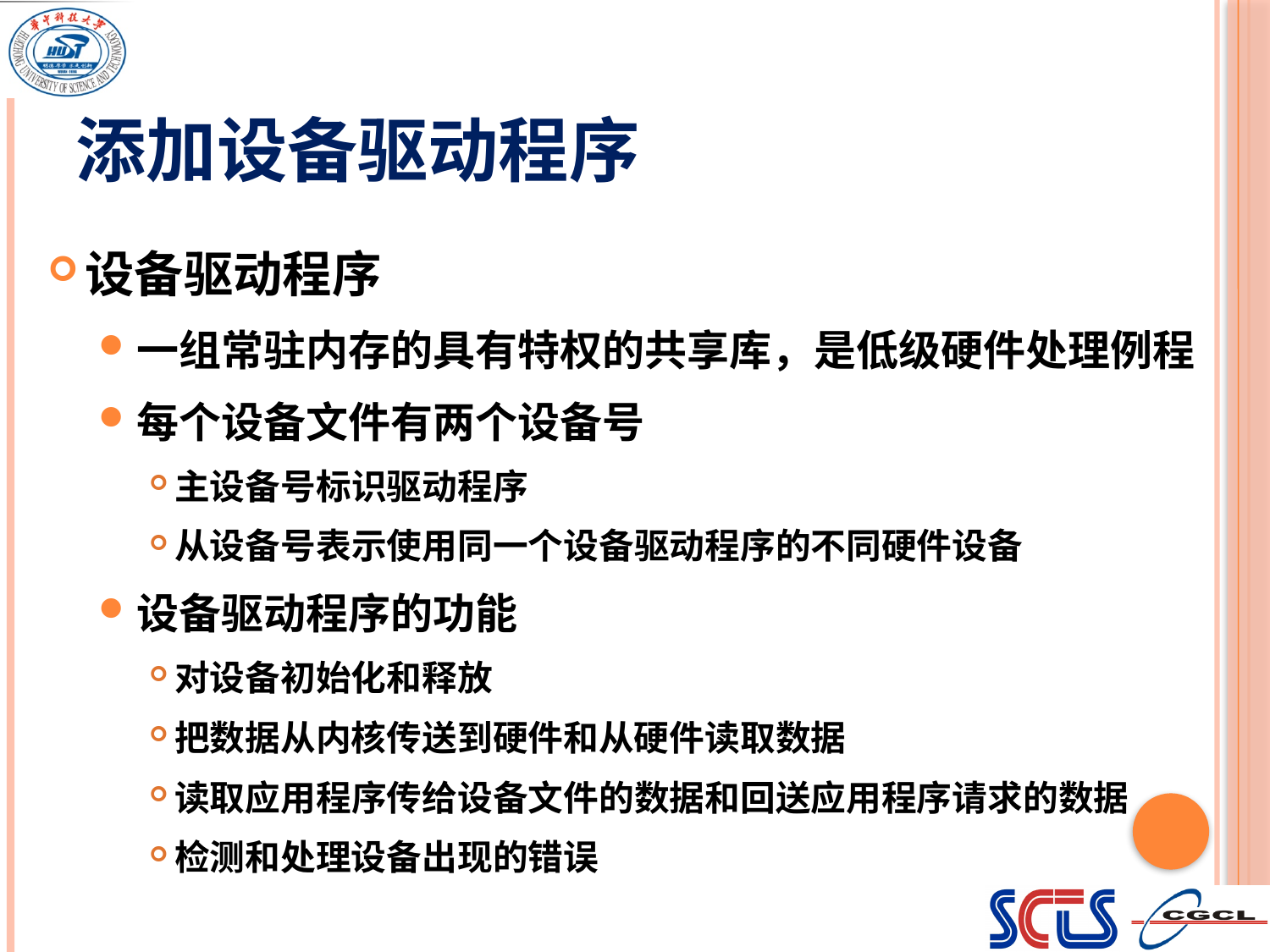

# 添加设备驱动程序
设备驱动程序
一组常驻内存的具有特权的共享库，是低级硬件处理例程
每个设备文件有两个设备号
主设备号标识驱动程序
从设备号表示使用同一个设备驱动程序的不同硬件设备
设备驱动程序的功能
对设备初始化和释放
把数据从内核传送到硬件和从硬件读取数据
读取应用程序传给设备文件的数据和回送应用程序请求的数据
检测和处理设备出现的错误
35